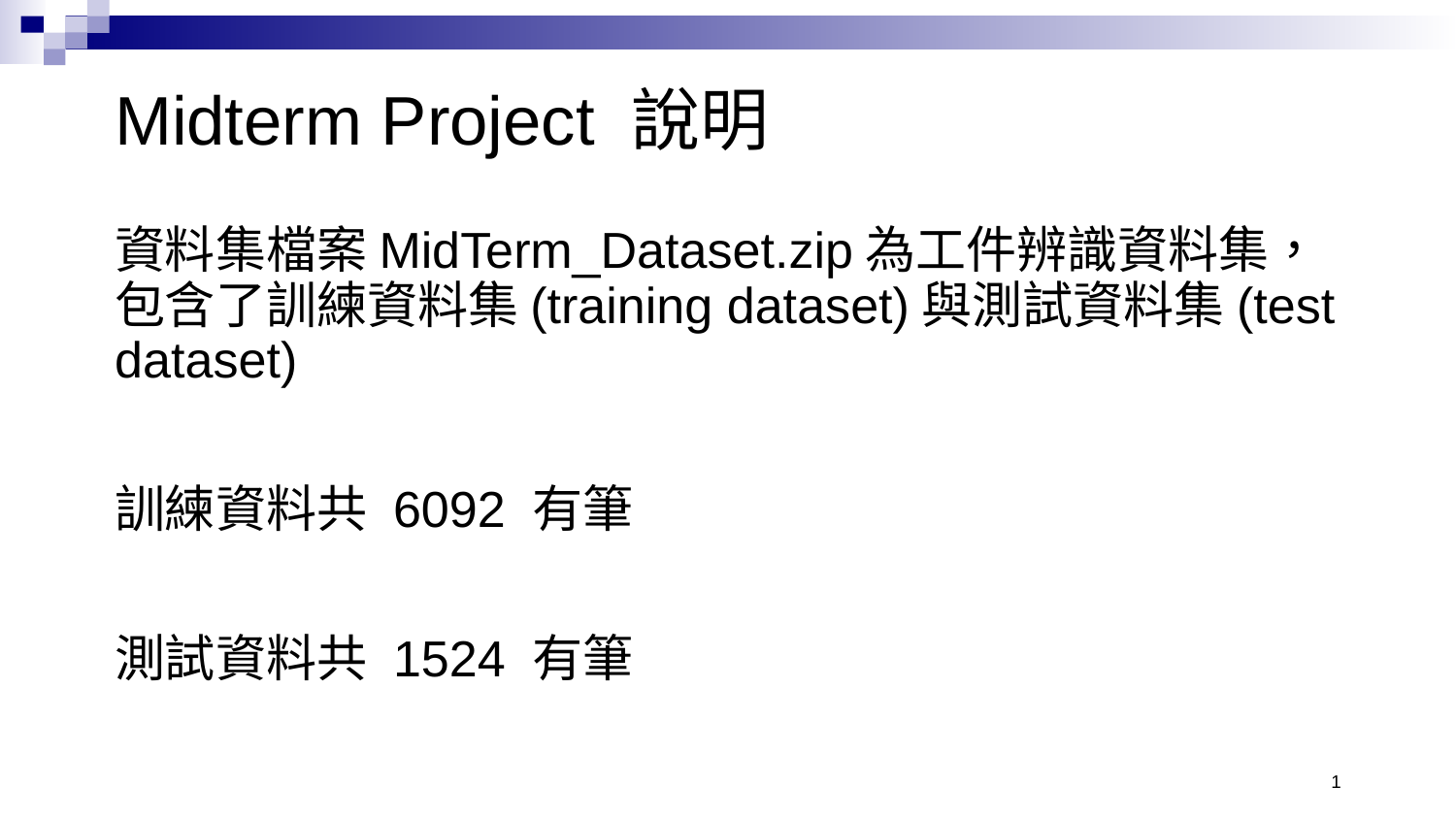

# Midterm Project 說明
資料集檔案MidTerm_Dataset.zip為工件辨識資料集，包含了訓練資料集(training dataset)與測試資料集(test dataset)

訓練資料共 6092 有筆

測試資料共 1524 有筆
1